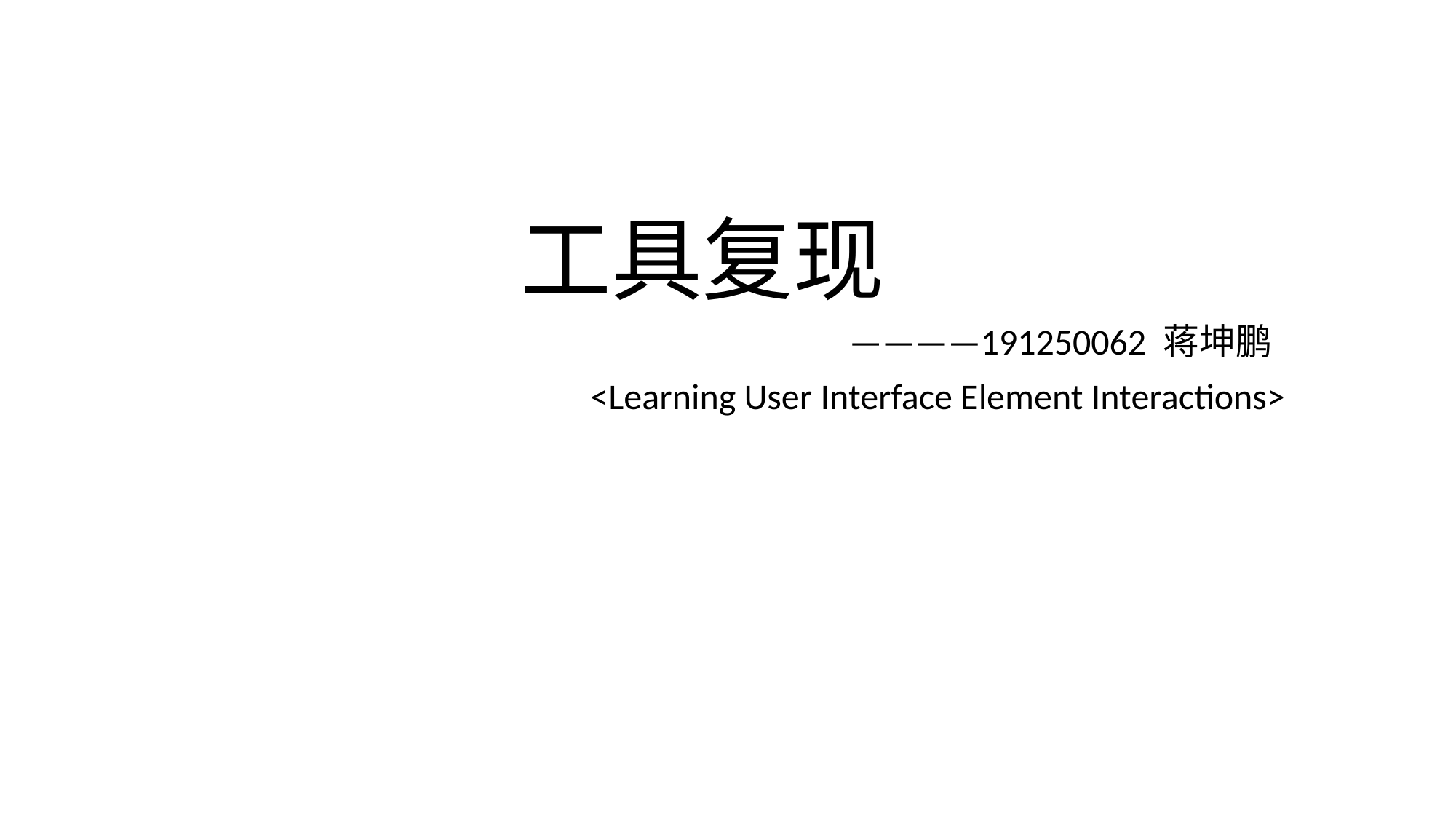

# 工具复现
                                                                           ————191250062 蒋坤鹏
                                             <Learning User Interface Element Interactions>